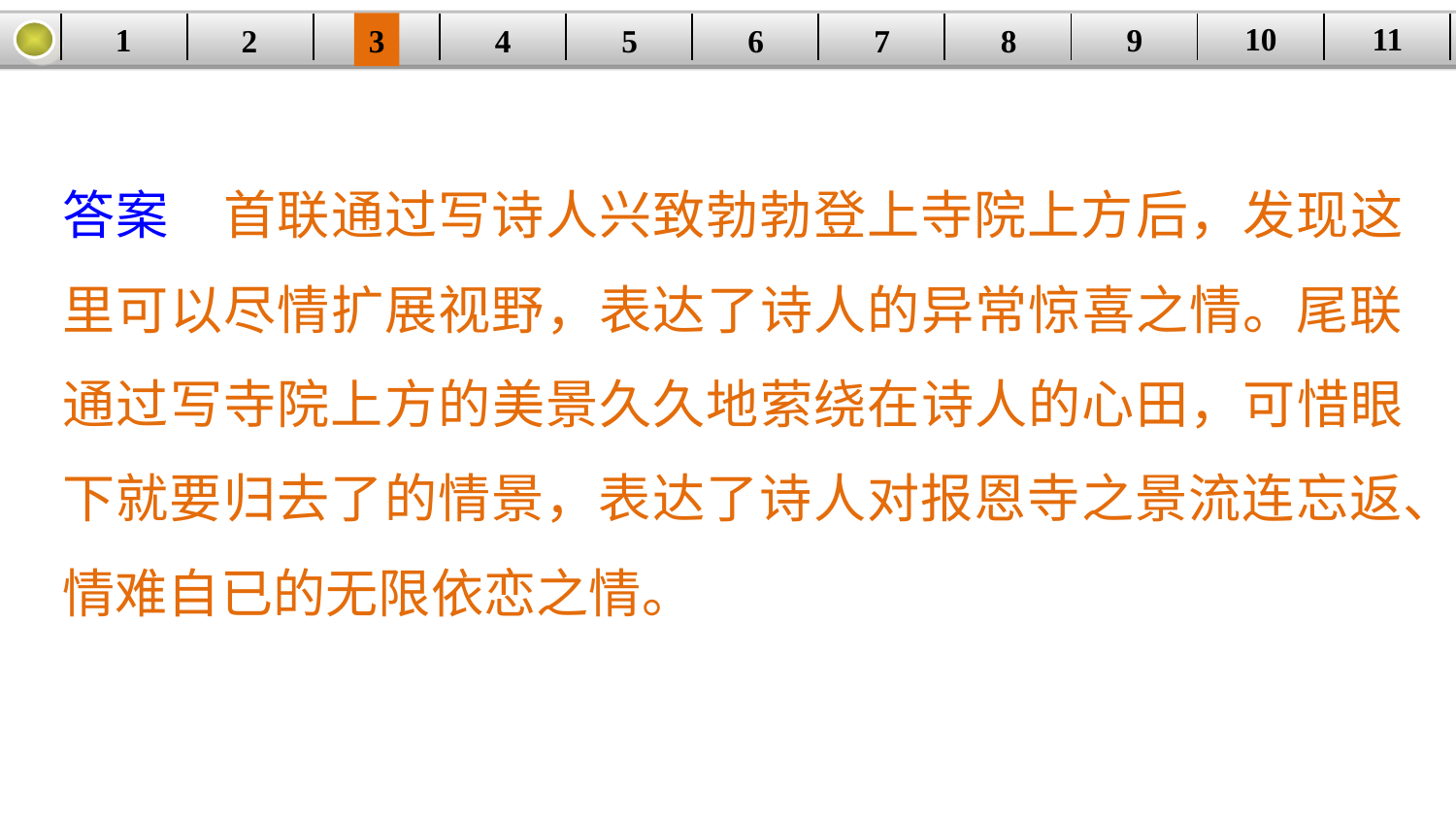

10

11
9
1
3
4
5
6
8
2
|  |  |  |  |  |  |  |  |  |  |  |
| --- | --- | --- | --- | --- | --- | --- | --- | --- | --- | --- |
7

答案　首联通过写诗人兴致勃勃登上寺院上方后，发现这里可以尽情扩展视野，表达了诗人的异常惊喜之情。尾联通过写寺院上方的美景久久地萦绕在诗人的心田，可惜眼下就要归去了的情景，表达了诗人对报恩寺之景流连忘返、情难自已的无限依恋之情。